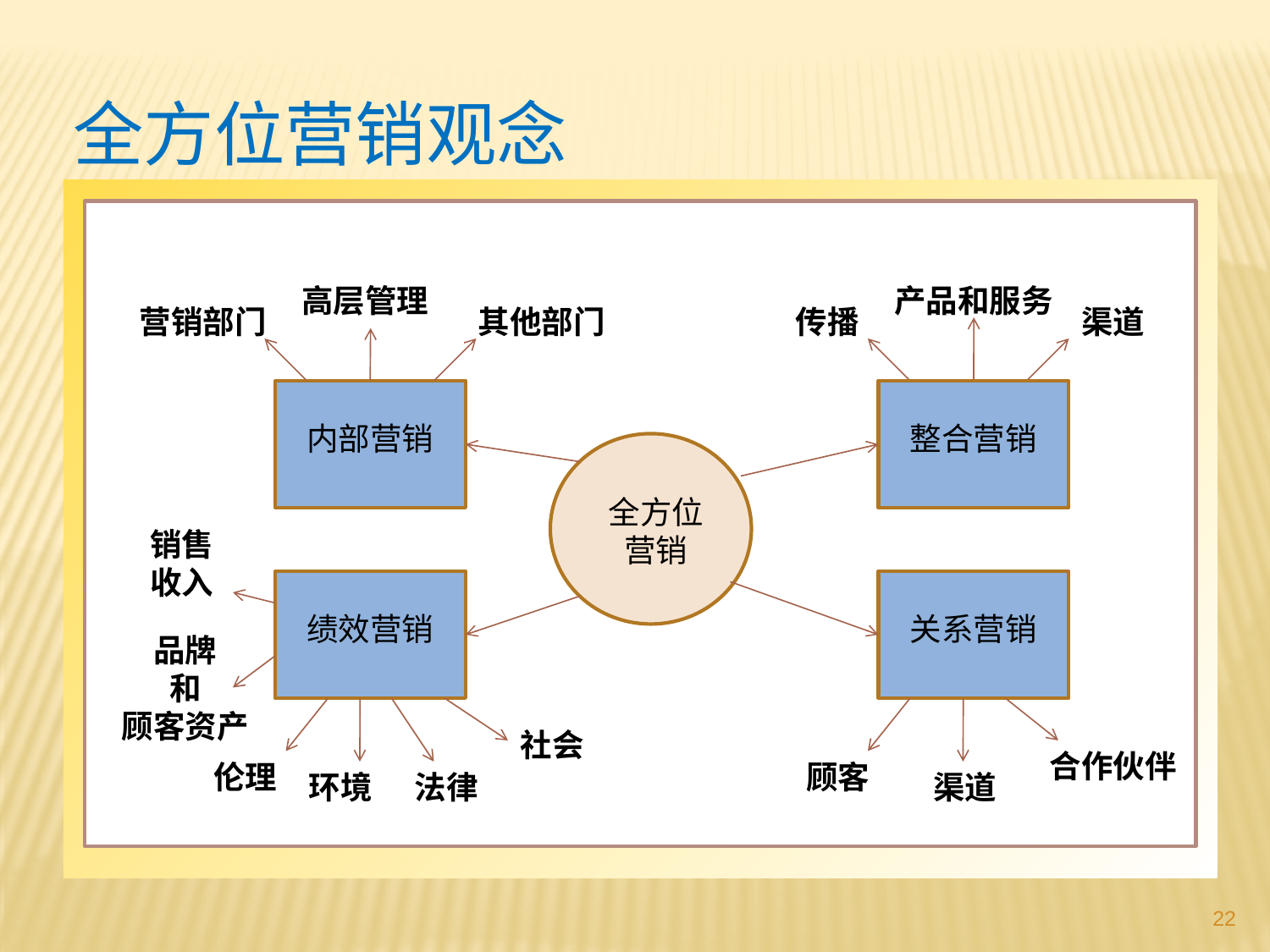

全方位营销观念

高层管理
产品和服务
营销部门
其他部门
传播
渠道

内部营销
整合营销
全方位营销
销售收入

绩效营销
关系营销
品牌
和
顾客资产
社会
合作伙伴
伦理
顾客
环境
法律
渠道

22